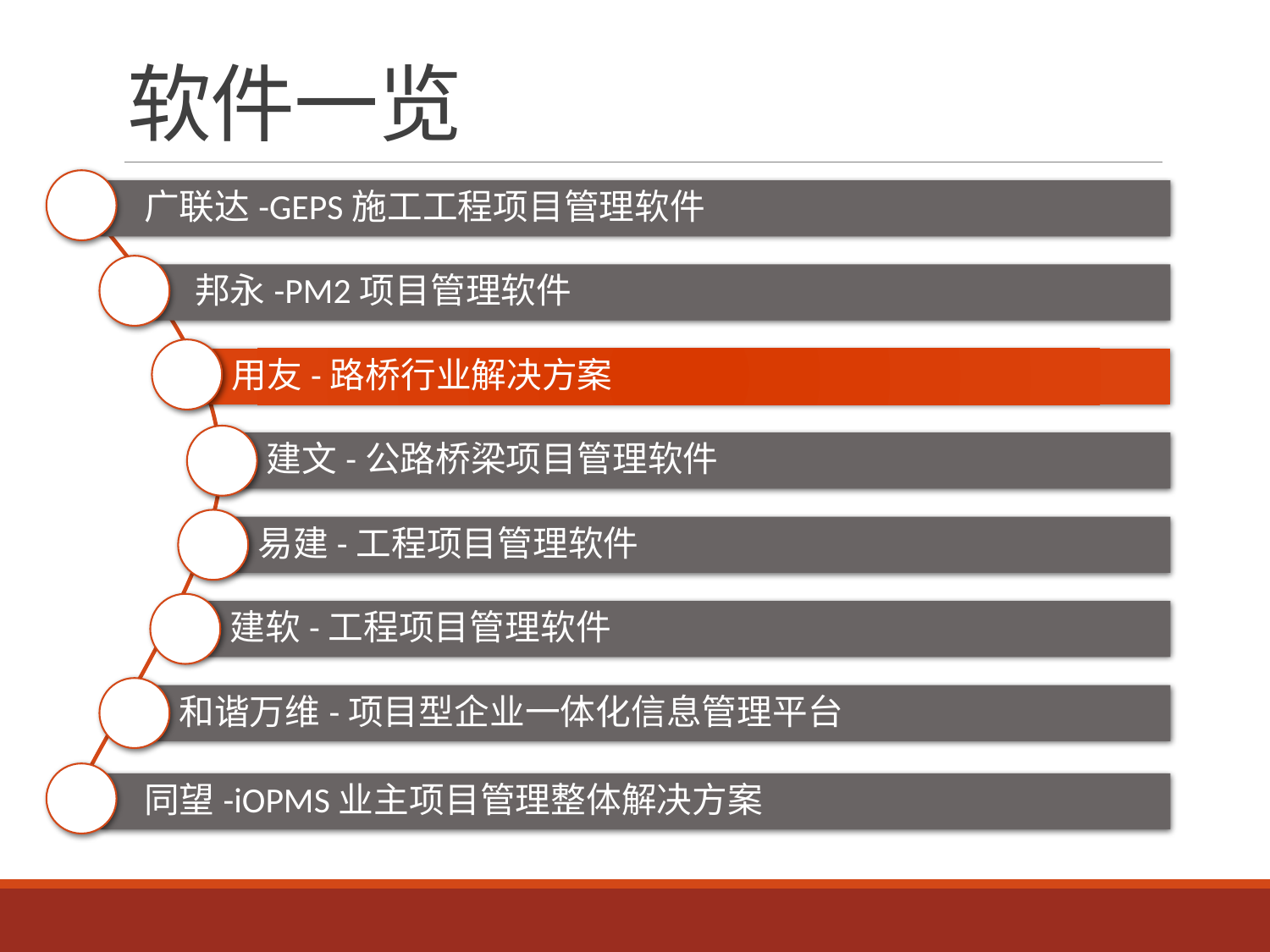

# 软件一览

广联达-GEPS施工工程项目管理软件

邦永-PM2项目管理软件

用友-路桥行业解决方案

建文-公路桥梁项目管理软件

易建-工程项目管理软件

建软-工程项目管理软件

和谐万维-项目型企业一体化信息管理平台

同望-iOPMS业主项目管理整体解决方案